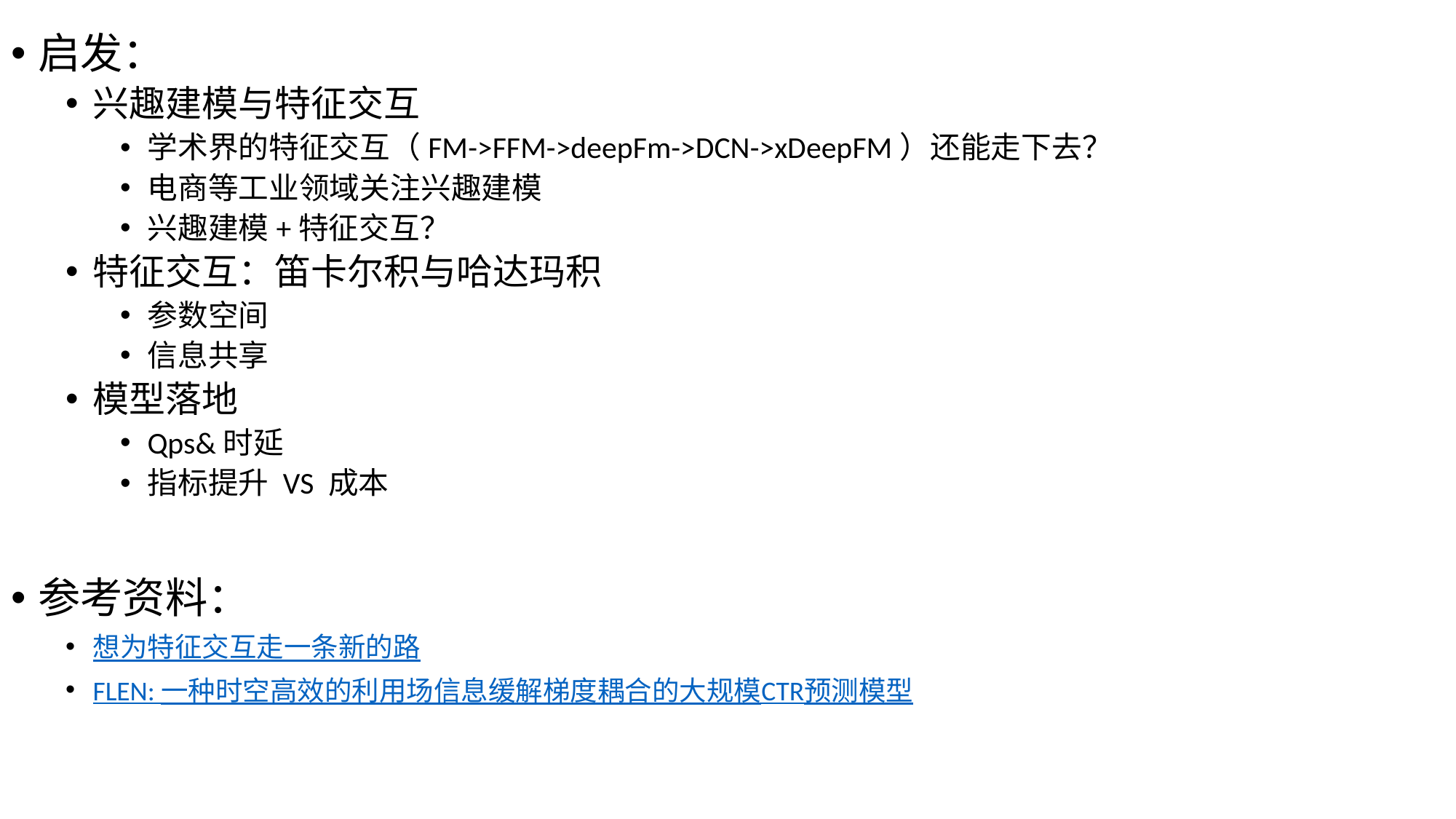

启发：
兴趣建模与特征交互
学术界的特征交互（FM->FFM->deepFm->DCN->xDeepFM）还能走下去？
电商等工业领域关注兴趣建模
兴趣建模+特征交互？
特征交互：笛卡尔积与哈达玛积
参数空间
信息共享
模型落地
Qps&时延
指标提升 VS 成本

参考资料：
想为特征交互走一条新的路
FLEN: 一种时空高效的利用场信息缓解梯度耦合的大规模CTR预测模型